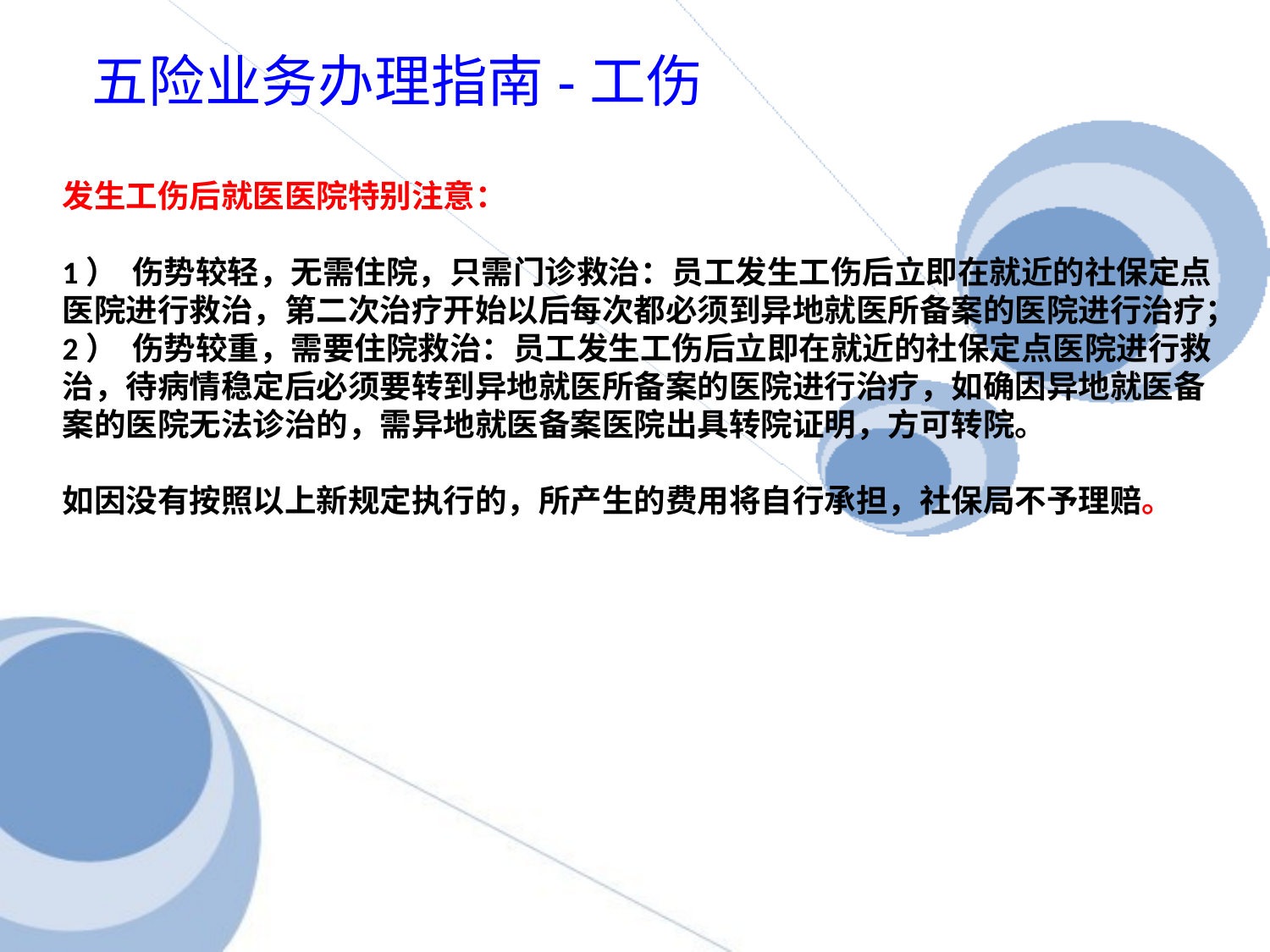

# 五险业务办理指南-工伤

发生工伤后就医医院特别注意：

1）  伤势较轻，无需住院，只需门诊救治：员工发生工伤后立即在就近的社保定点医院进行救治，第二次治疗开始以后每次都必须到异地就医所备案的医院进行治疗；
2）  伤势较重，需要住院救治：员工发生工伤后立即在就近的社保定点医院进行救治，待病情稳定后必须要转到异地就医所备案的医院进行治疗，如确因异地就医备案的医院无法诊治的，需异地就医备案医院出具转院证明，方可转院。

如因没有按照以上新规定执行的，所产生的费用将自行承担，社保局不予理赔。